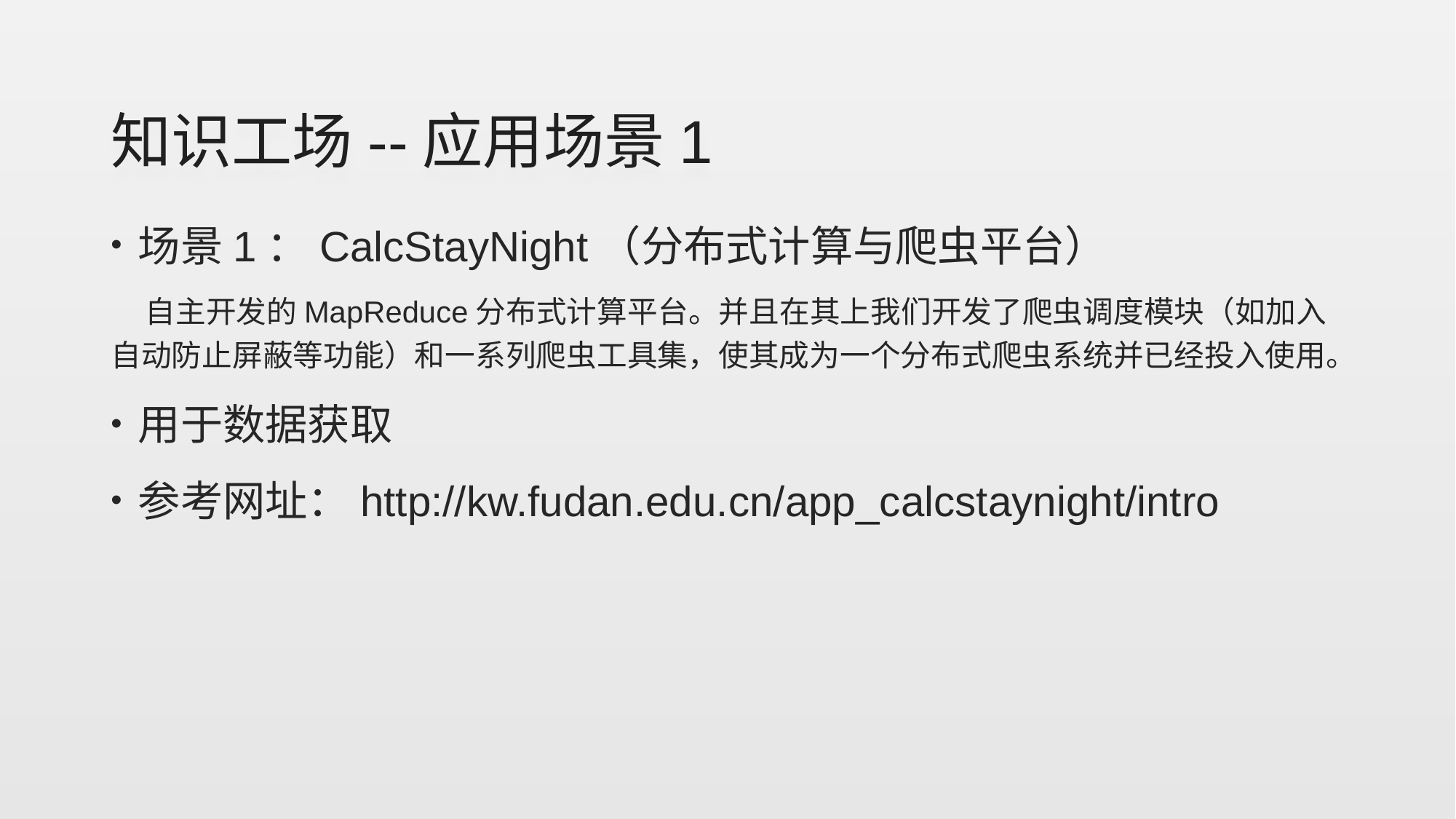

# 知识工场--应用场景1
场景1：CalcStayNight（分布式计算与爬虫平台）
    自主开发的MapReduce分布式计算平台。并且在其上我们开发了爬虫调度模块（如加入自动防止屏蔽等功能）和一系列爬虫工具集，使其成为一个分布式爬虫系统并已经投入使用。
用于数据获取
参考网址：http://kw.fudan.edu.cn/app_calcstaynight/intro